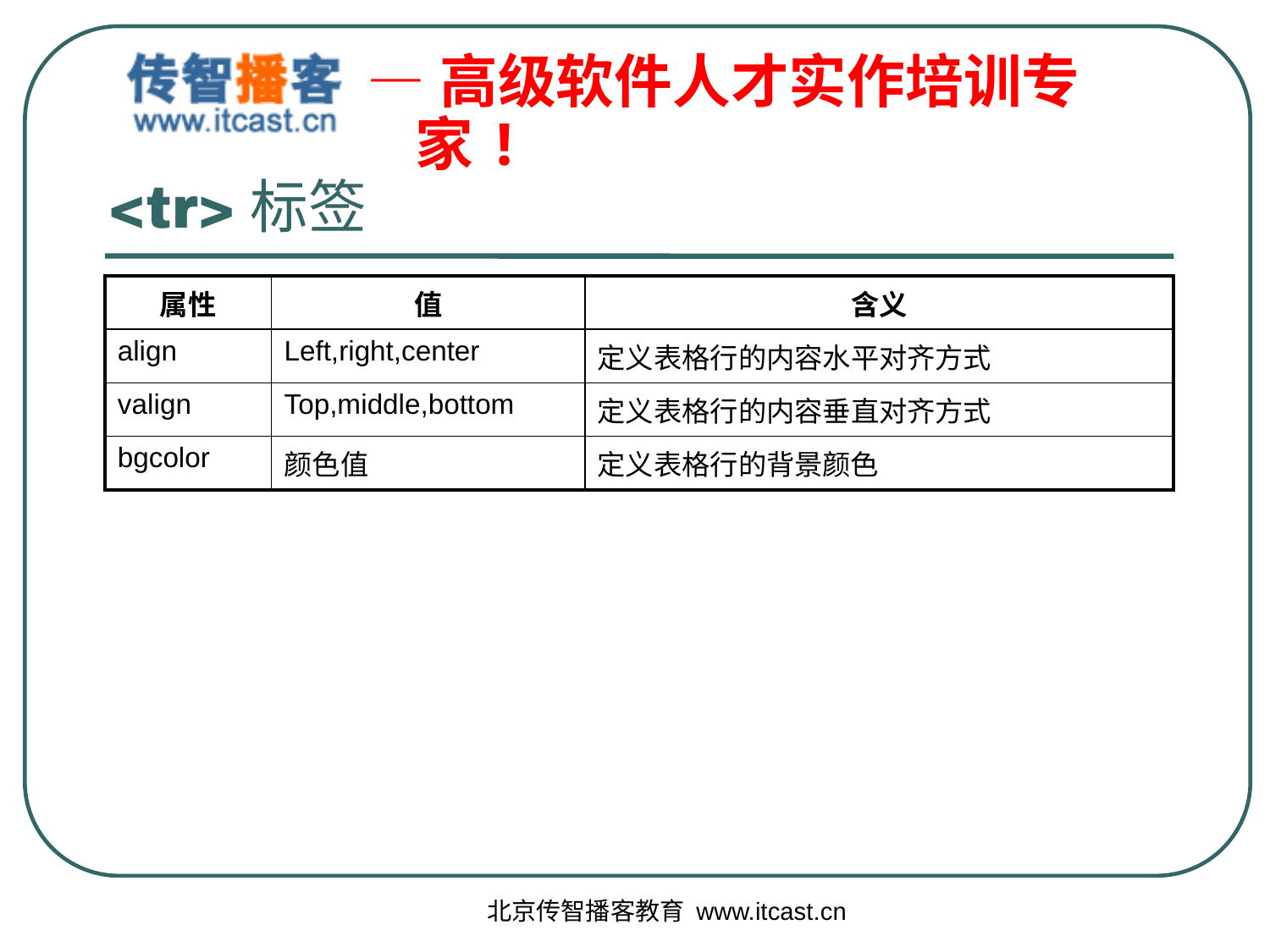

# <tr>标签
| 属性 | 值 | 含义 |
| --- | --- | --- |
| align | Left,right,center | 定义表格行的内容水平对齐方式 |
| valign | Top,middle,bottom | 定义表格行的内容垂直对齐方式 |
| bgcolor | 颜色值 | 定义表格行的背景颜色 |